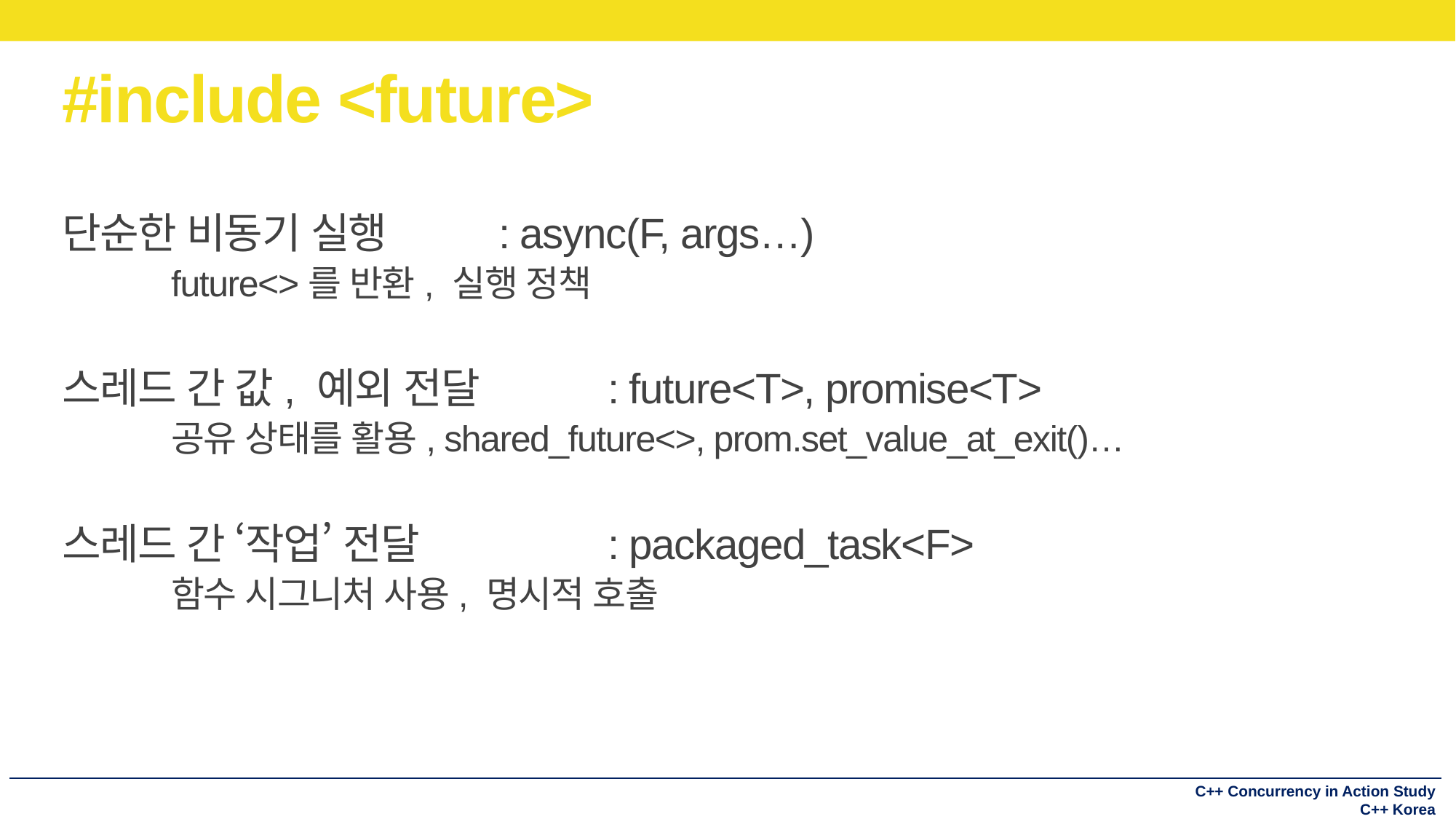

# #include <future>
단순한 비동기 실행		: async(F, args…)
	future<>를 반환, 실행 정책

스레드 간 값, 예외 전달		: future<T>, promise<T>
	공유 상태를 활용, shared_future<>, prom.set_value_at_exit()…

스레드 간 ‘작업’ 전달		: packaged_task<F>
	함수 시그니처 사용, 명시적 호출